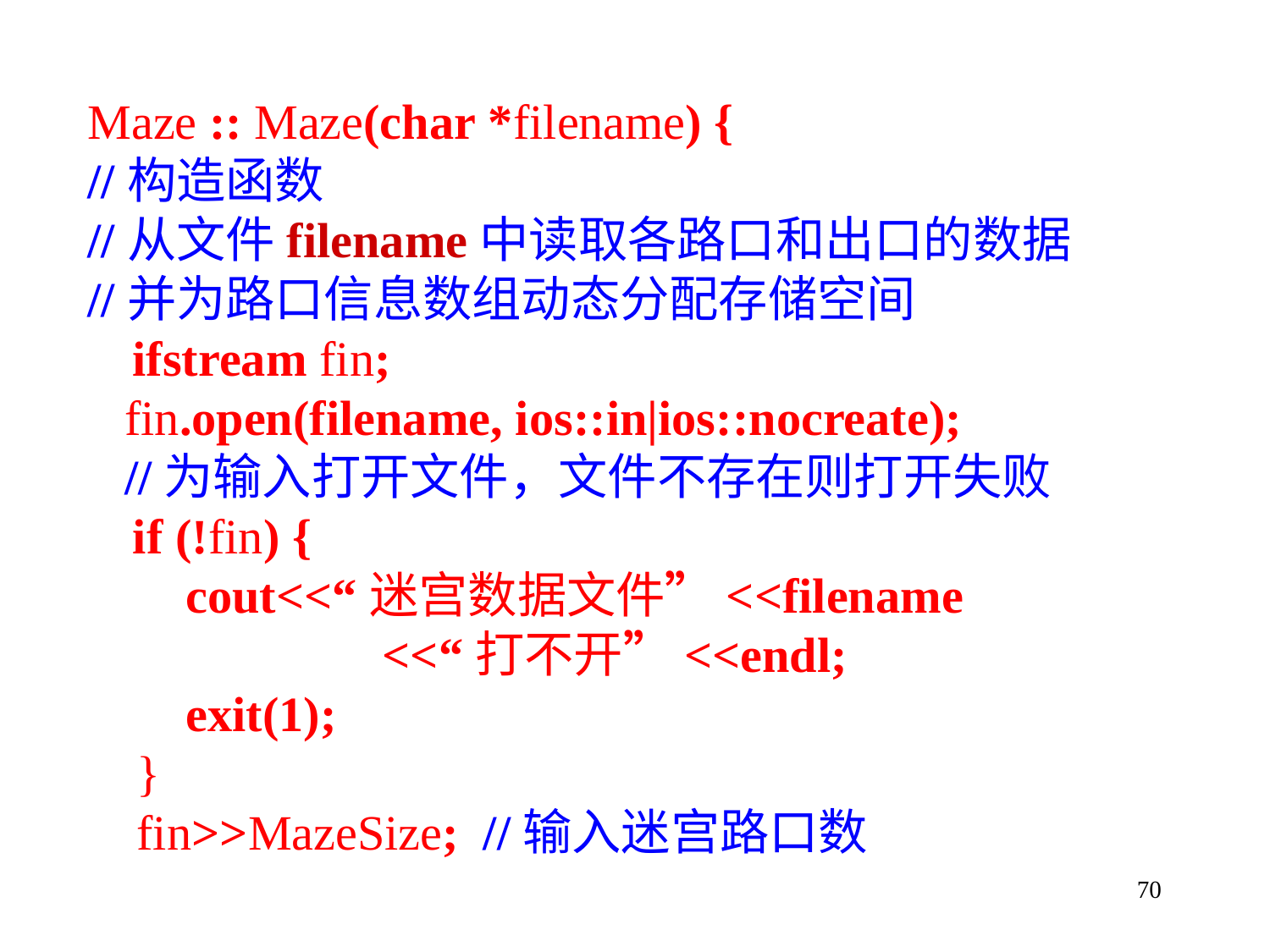

Maze :: Maze(char *filename) {
//构造函数
//从文件filename中读取各路口和出口的数据
//并为路口信息数组动态分配存储空间
   ifstream fin;
   fin.open(filename, ios::in|ios::nocreate);
   //为输入打开文件，文件不存在则打开失败
   if (!fin) {
        cout<<“迷宫数据文件”<<filename
                        <<“打不开”<<endl;
        exit(1);
    }
    fin>>MazeSize;  //输入迷宫路口数
70